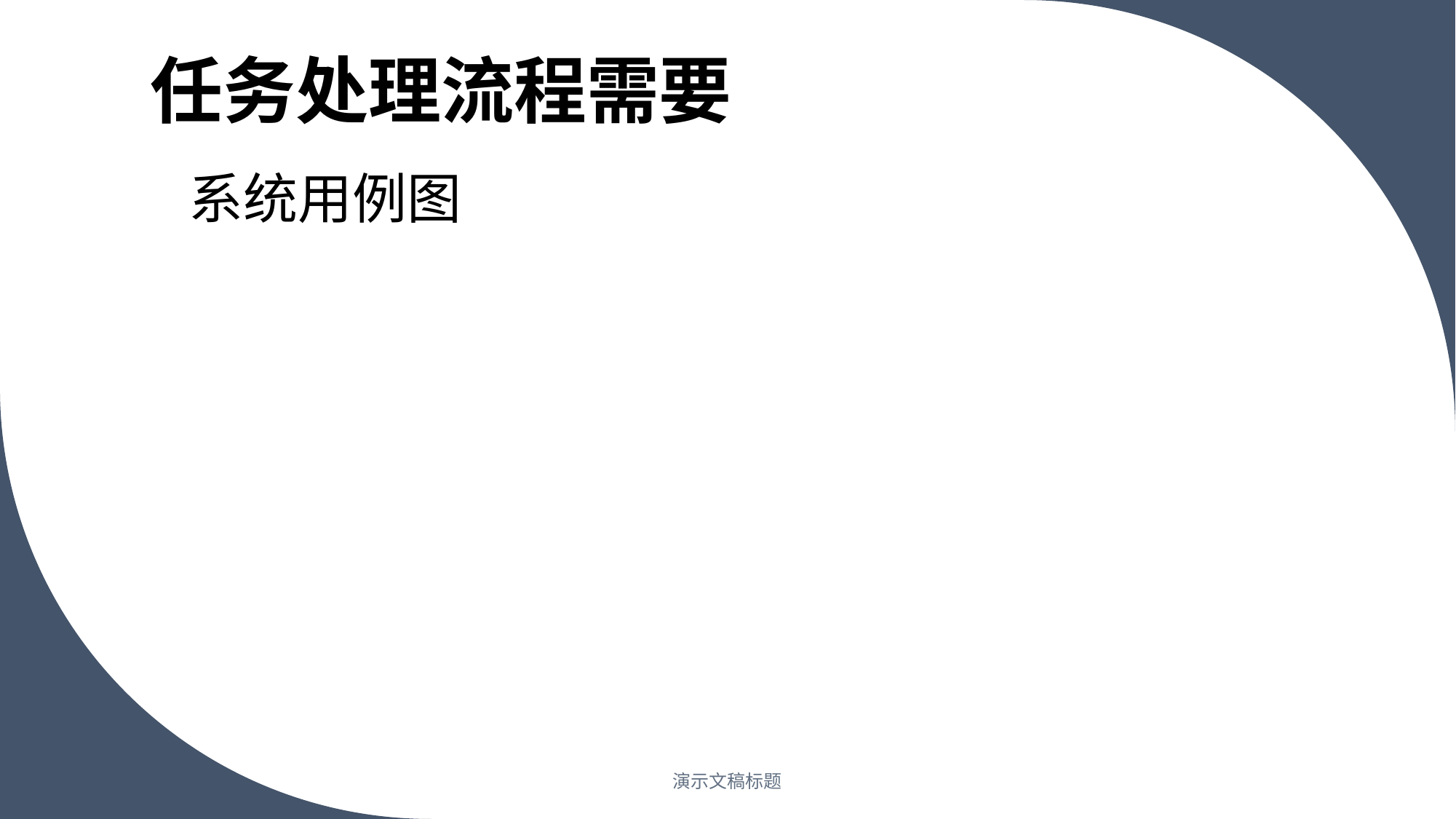

# 任务处理流程需要
系统用例图

### Chart

| Category |
|---|
演示文稿标题
7